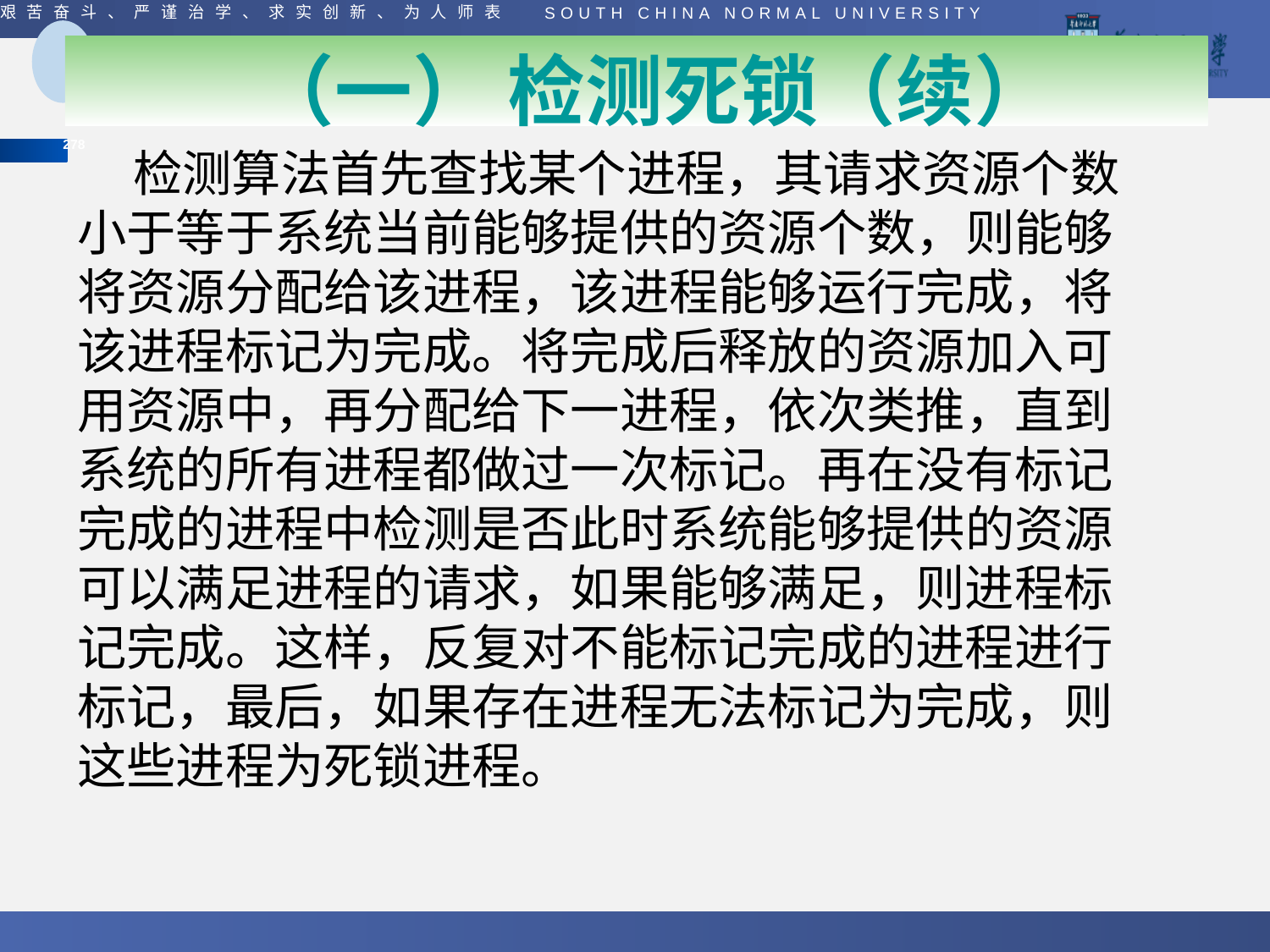

（一） 检测死锁（续）
    检测算法首先查找某个进程，其请求资源个数小于等于系统当前能够提供的资源个数，则能够将资源分配给该进程，该进程能够运行完成，将该进程标记为完成。将完成后释放的资源加入可用资源中，再分配给下一进程，依次类推，直到系统的所有进程都做过一次标记。再在没有标记完成的进程中检测是否此时系统能够提供的资源可以满足进程的请求，如果能够满足，则进程标记完成。这样，反复对不能标记完成的进程进行标记，最后，如果存在进程无法标记为完成，则这些进程为死锁进程。

278